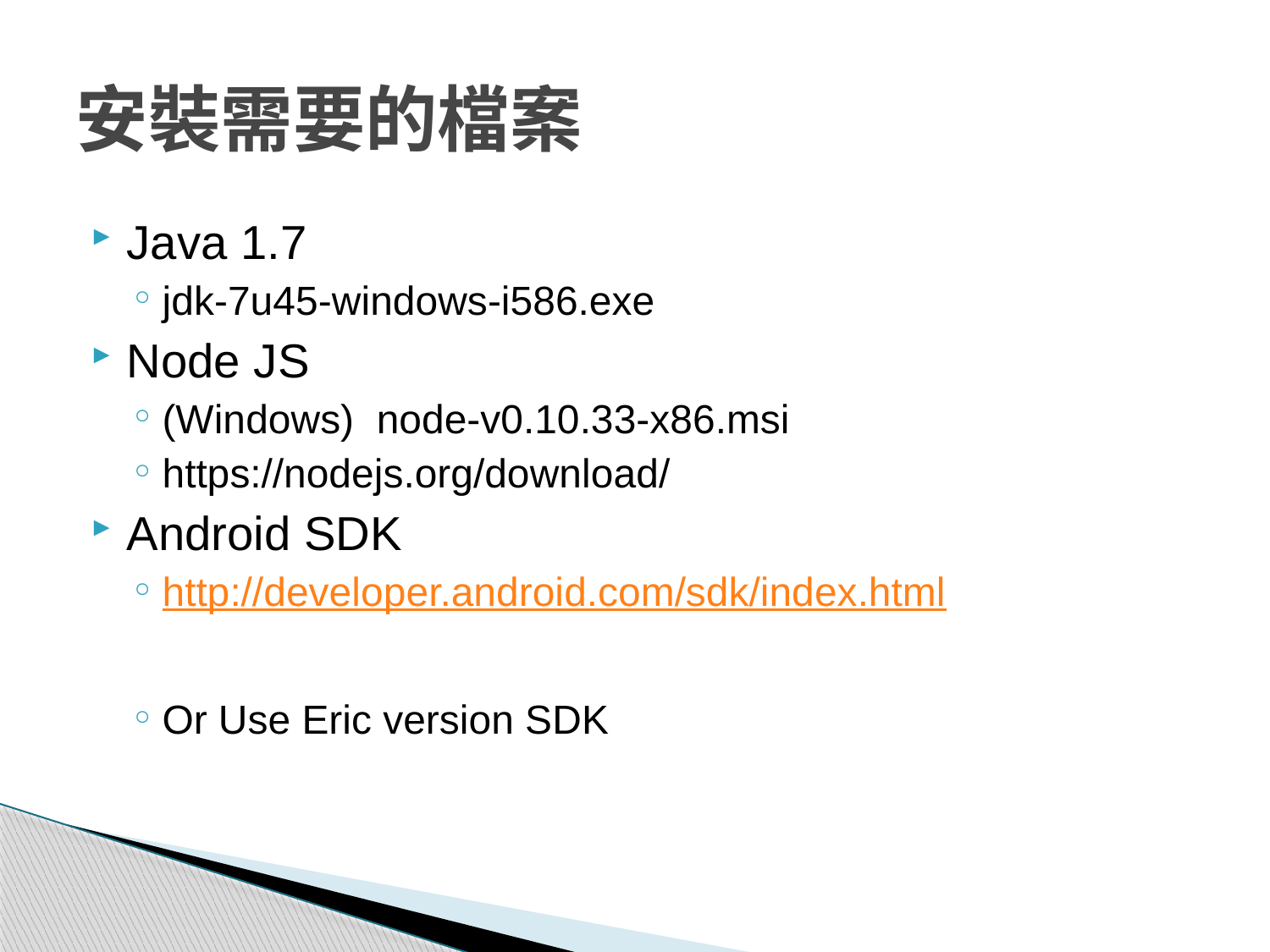

# 安裝需要的檔案
Java 1.7
jdk-7u45-windows-i586.exe
Node JS
(Windows)  node-v0.10.33-x86.msi
https://nodejs.org/download/
Android SDK
http://developer.android.com/sdk/index.html

Or Use Eric version SDK